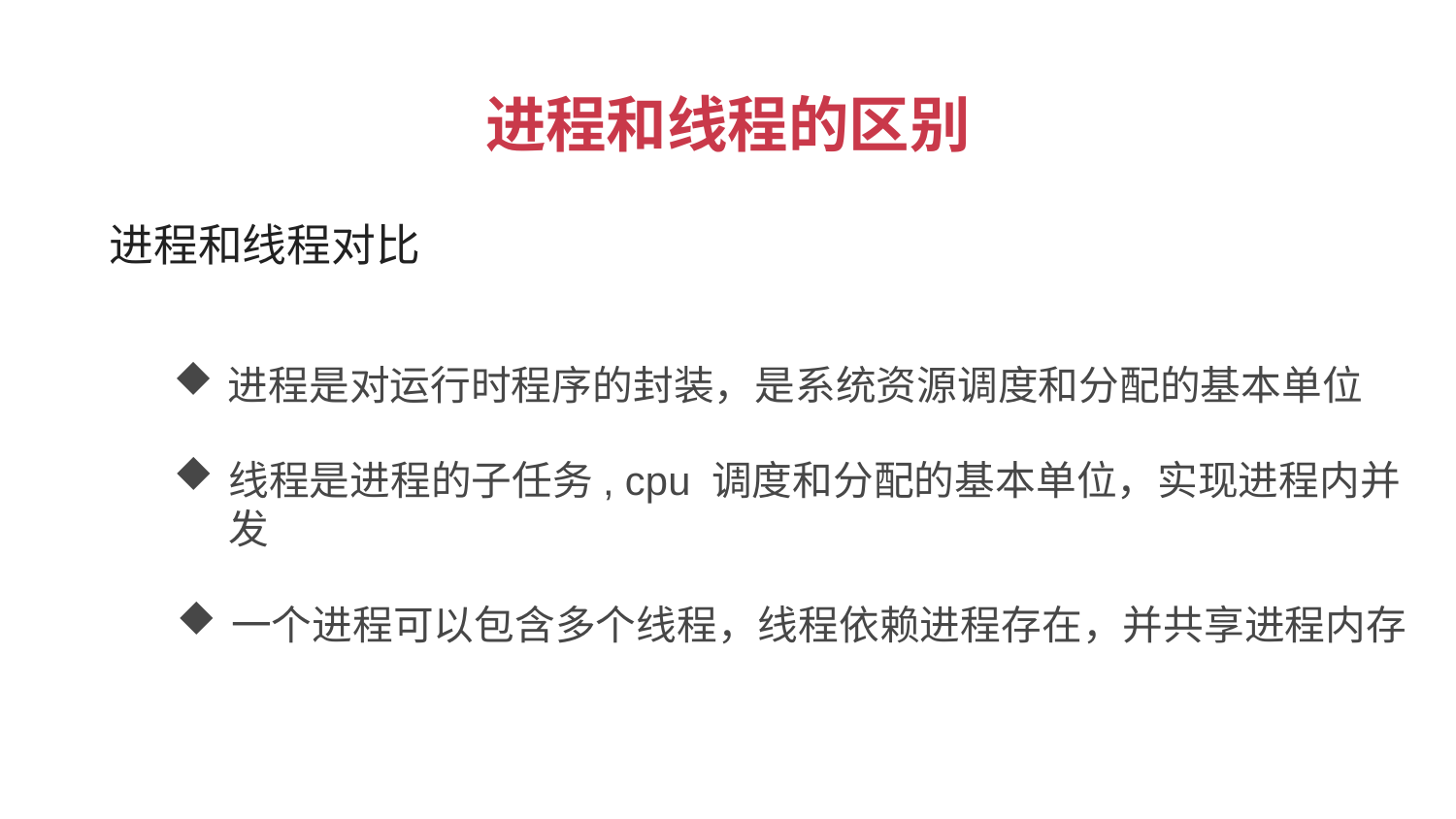

进程和线程的区别
 进程和线程对比
进程是对运行时程序的封装，是系统资源调度和分配的基本单位
线程是进程的子任务, cpu 调度和分配的基本单位，实现进程内并发
一个进程可以包含多个线程，线程依赖进程存在，并共享进程内存